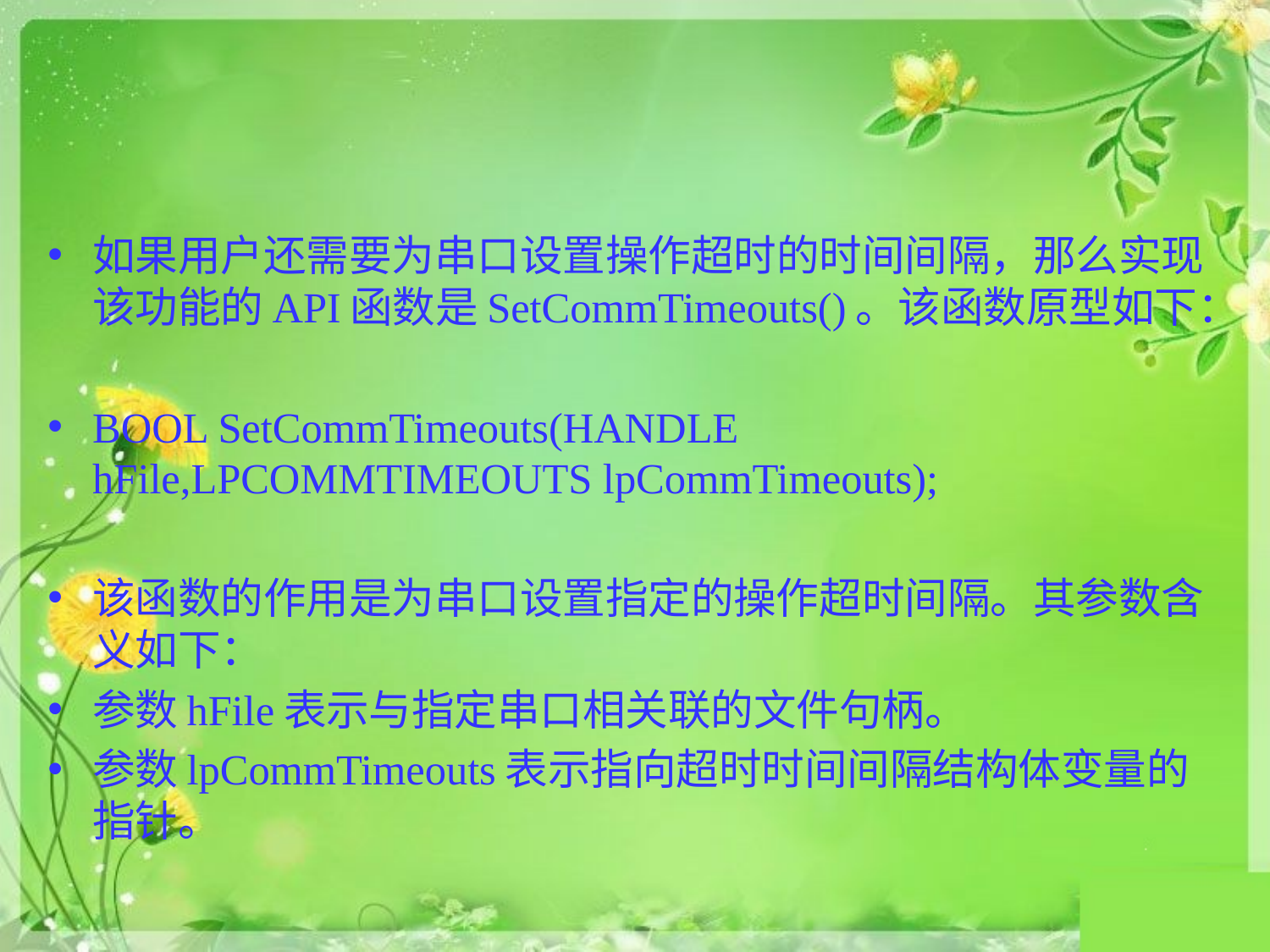

#
如果用户还需要为串口设置操作超时的时间间隔，那么实现该功能的API函数是SetCommTimeouts()。该函数原型如下：

BOOL SetCommTimeouts(HANDLE hFile,LPCOMMTIMEOUTS lpCommTimeouts);

该函数的作用是为串口设置指定的操作超时间隔。其参数含义如下：
参数hFile表示与指定串口相关联的文件句柄。
参数lpCommTimeouts表示指向超时时间间隔结构体变量的指针。